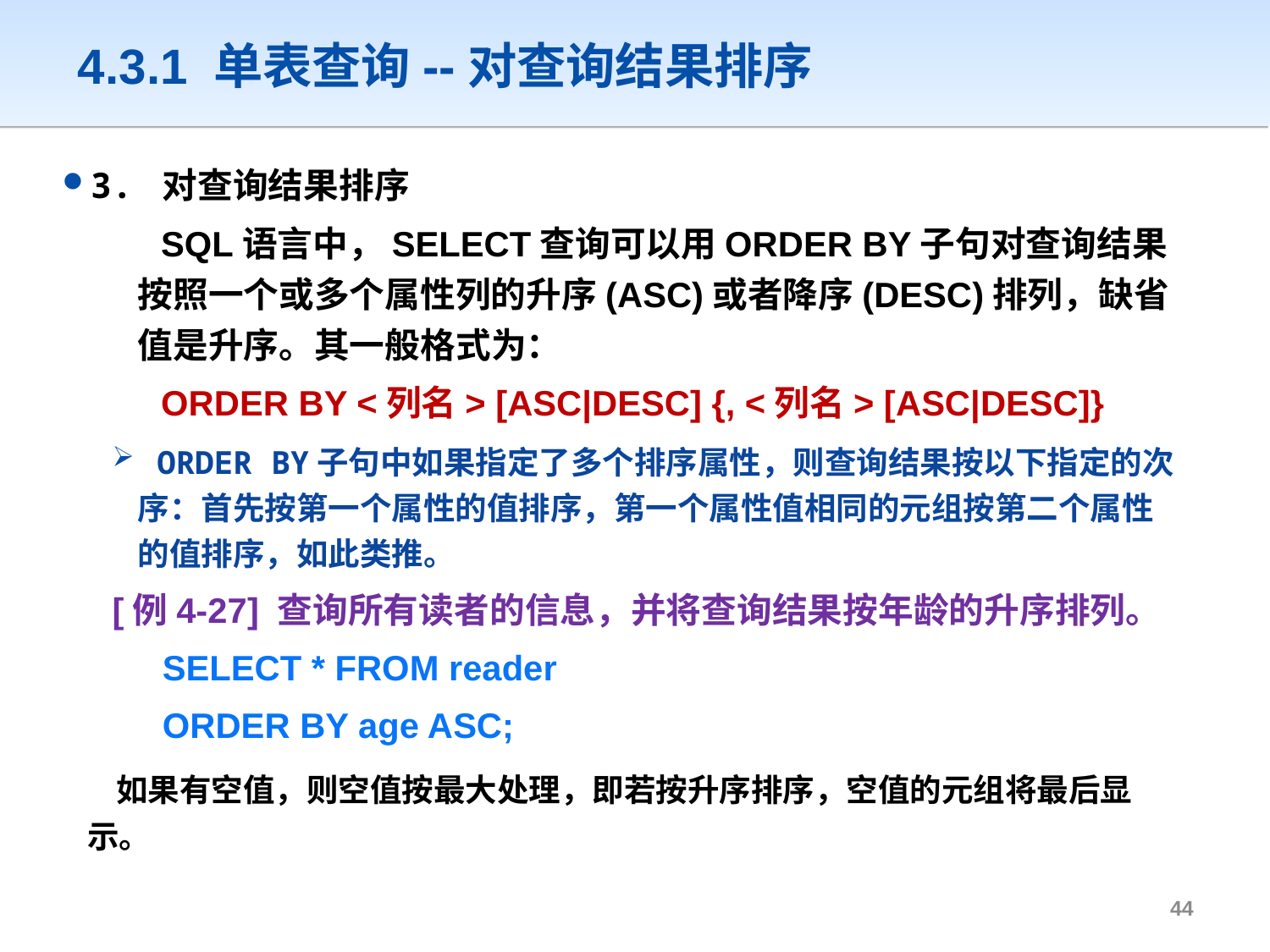

# 4.3.1 单表查询--对查询结果排序
3. 对查询结果排序
     SQL语言中，SELECT查询可以用ORDER BY子句对查询结果按照一个或多个属性列的升序(ASC)或者降序(DESC)排列，缺省值是升序。其一般格式为：
     ORDER BY <列名> [ASC|DESC] {, <列名> [ASC|DESC]}
  ORDER BY子句中如果指定了多个排序属性，则查询结果按以下指定的次序：首先按第一个属性的值排序，第一个属性值相同的元组按第二个属性的值排序，如此类推。
[例4-27] 查询所有读者的信息，并将查询结果按年龄的升序排列。
SELECT * FROM reader
ORDER BY age ASC;
     如果有空值，则空值按最大处理，即若按升序排序，空值的元组将最后显示。

44